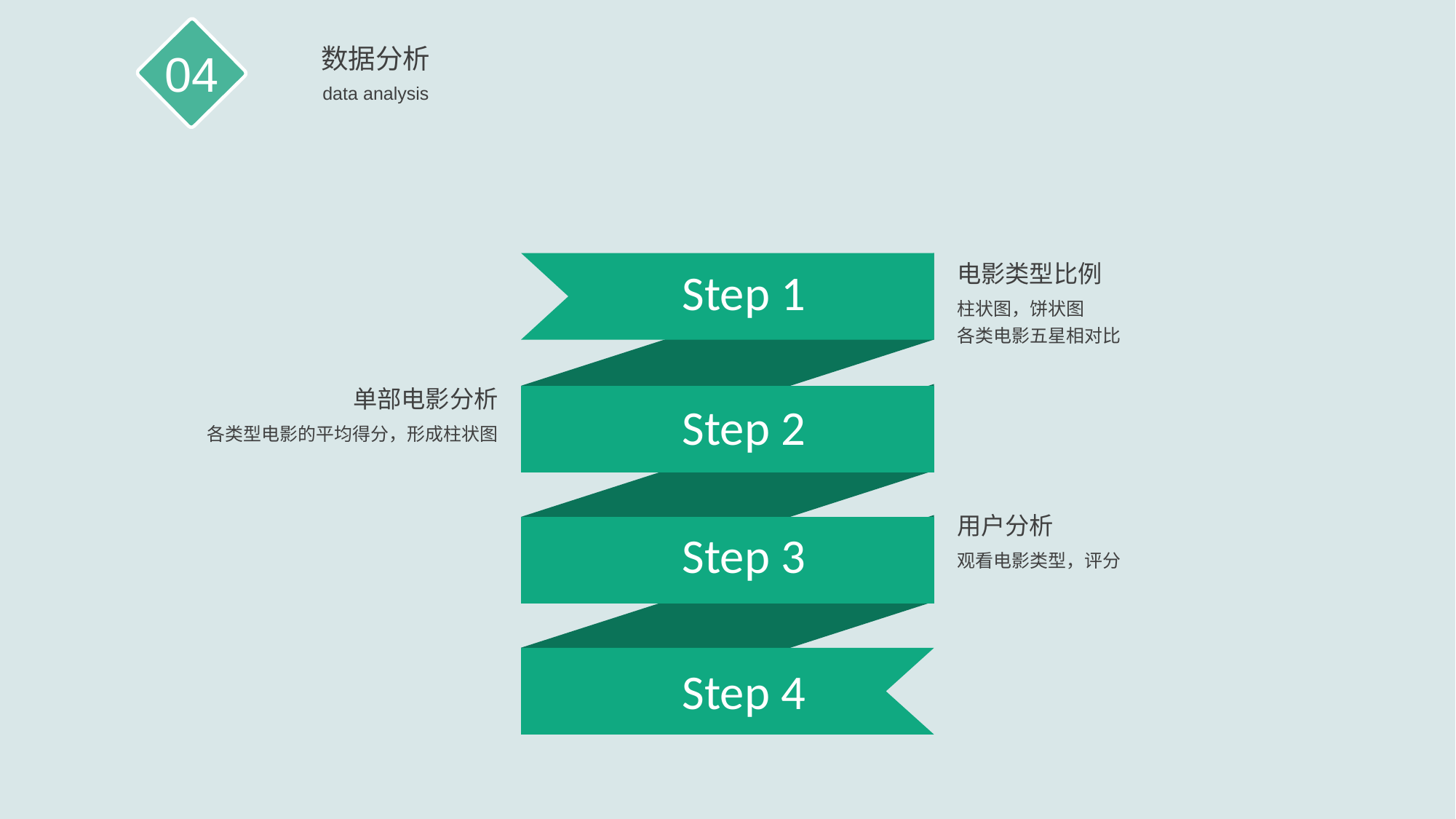

数据分析
04
data analysis

电影类型比例

Step 1
柱状图，饼状图
各类电影五星相对比

单部电影分析

Step 2
各类型电影的平均得分，形成柱状图
用户分析

Step 3
观看电影类型，评分

Step 4